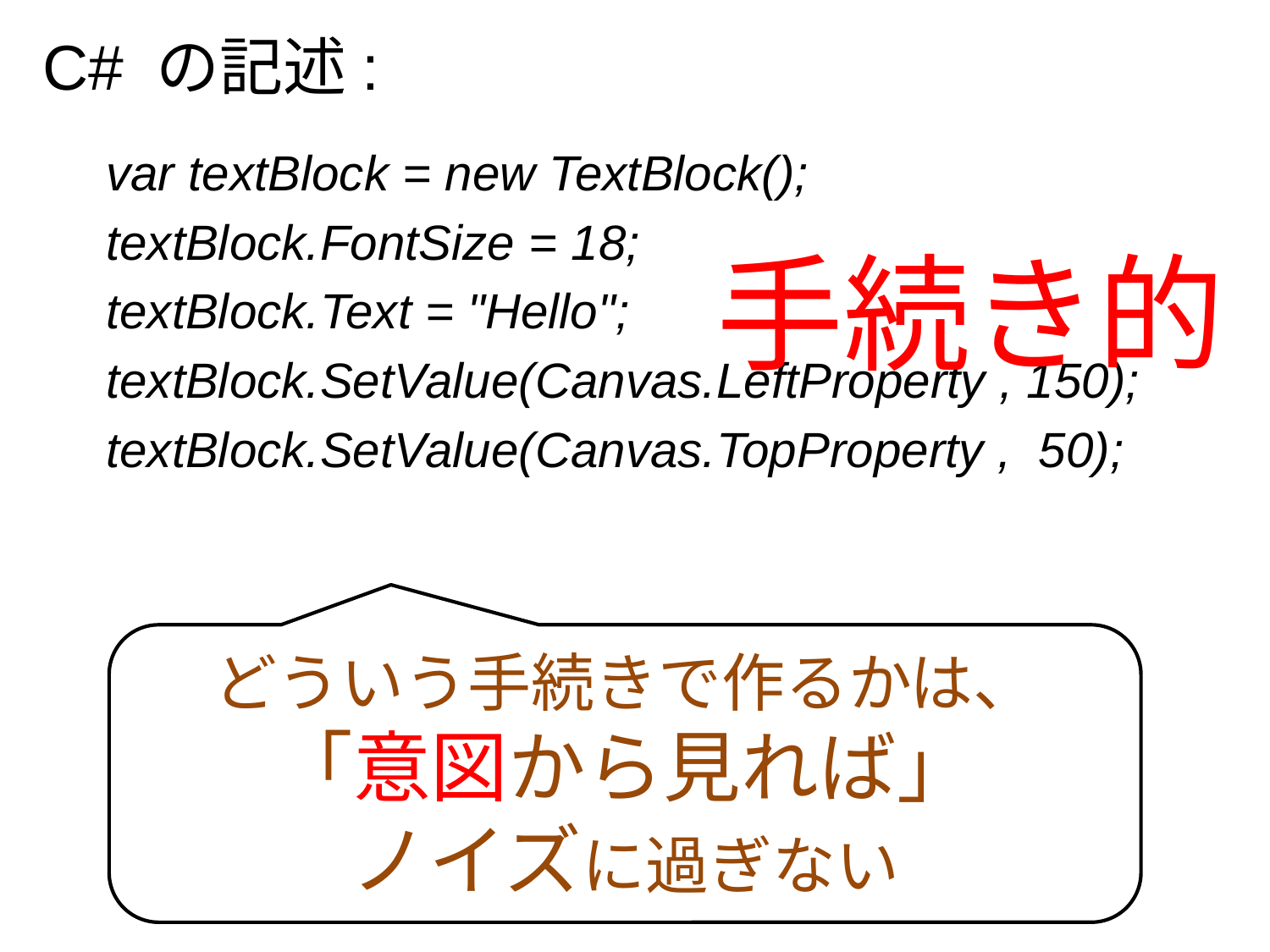

C# の記述:

var textBlock = new TextBlock();
textBlock.FontSize = 18;
textBlock.Text = "Hello";
textBlock.SetValue(Canvas.LeftProperty , 150);
textBlock.SetValue(Canvas.TopProperty ,  50);

手続き的
どういう手続きで作るかは、
「意図から見れば」
ノイズに過ぎない